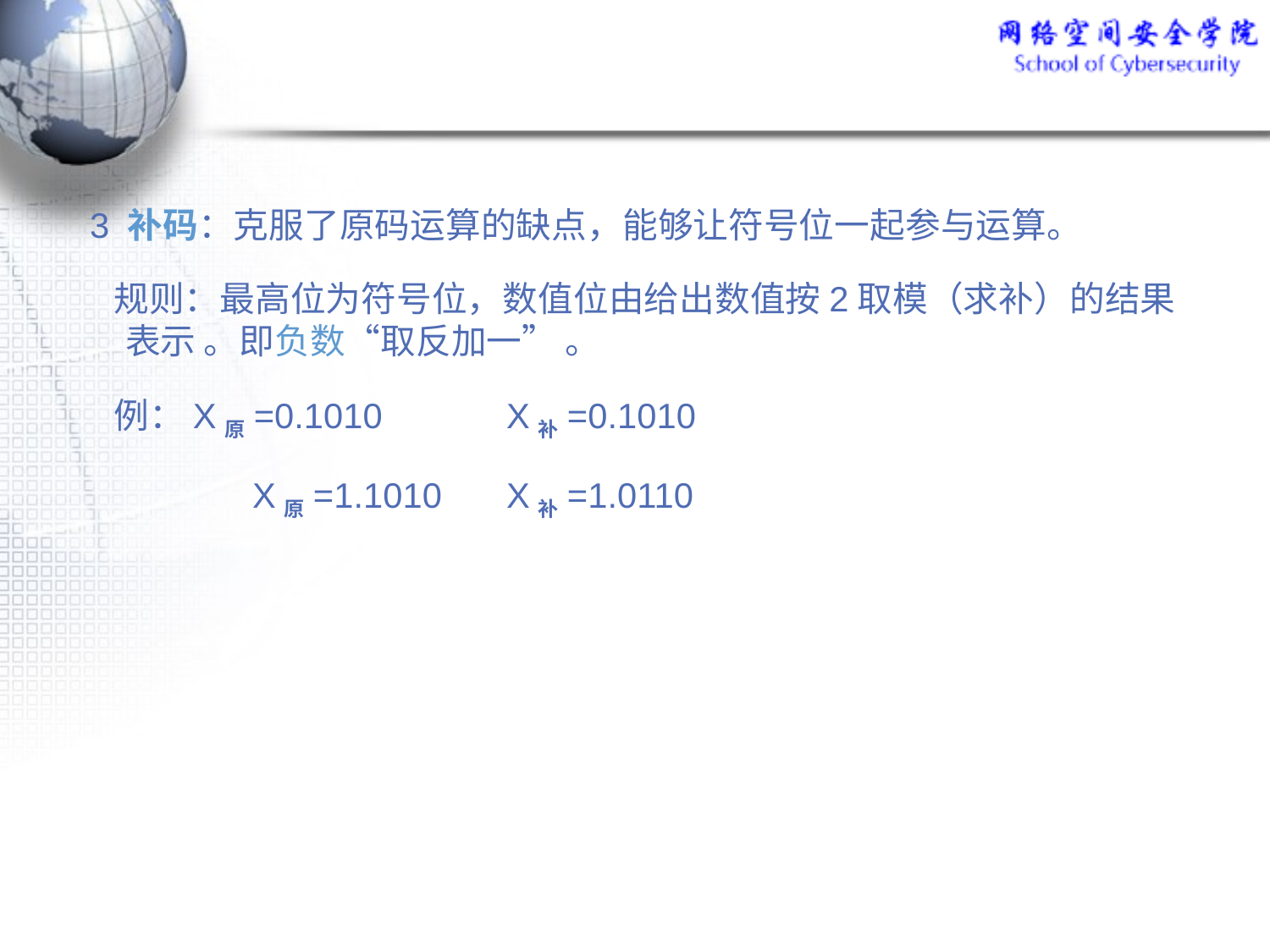

#
3 补码：克服了原码运算的缺点，能够让符号位一起参与运算。
  规则：最高位为符号位，数值位由给出数值按2取模（求补）的结果表示 。即负数“取反加一” 。
  例：X原=0.1010	X补=0.1010
        	X原=1.1010	X补=1.0110